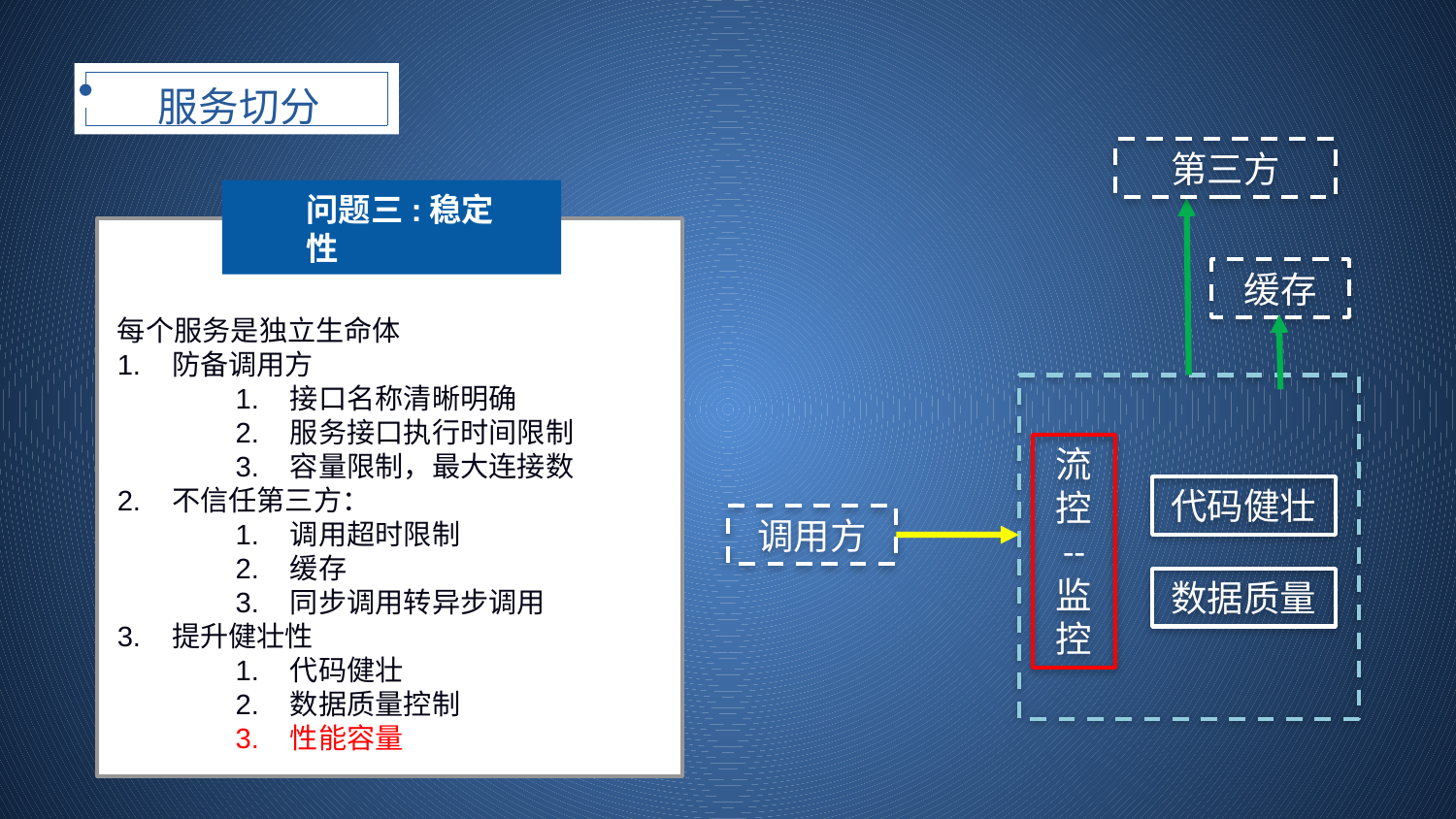

服务切分

第三方

问题三:稳定性

每个服务是独立生命体
防备调用方
接口名称清晰明确
服务接口执行时间限制
容量限制，最大连接数
不信任第三方：
调用超时限制
缓存
同步调用转异步调用
提升健壮性
代码健壮
数据质量控制
性能容量
缓存

流控
--
监控
代码健壮
调用方
数据质量